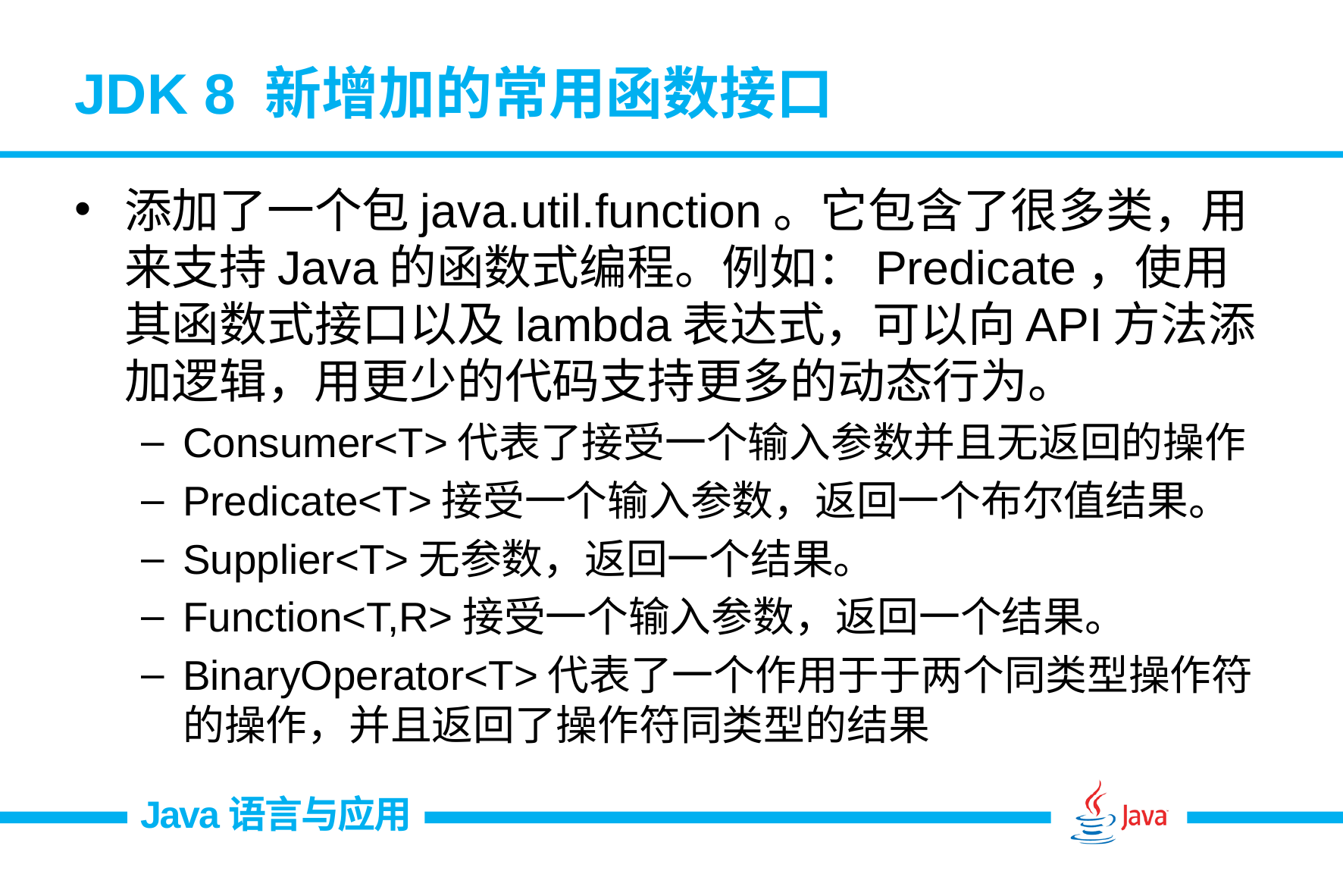

# JDK 8 新增加的常用函数接口
添加了一个包java.util.function。它包含了很多类，用来支持Java的函数式编程。例如：Predicate，使用其函数式接口以及lambda表达式，可以向API方法添加逻辑，用更少的代码支持更多的动态行为。
Consumer<T>代表了接受一个输入参数并且无返回的操作
Predicate<T>接受一个输入参数，返回一个布尔值结果。
Supplier<T>无参数，返回一个结果。
Function<T,R>接受一个输入参数，返回一个结果。
BinaryOperator<T>代表了一个作用于于两个同类型操作符的操作，并且返回了操作符同类型的结果